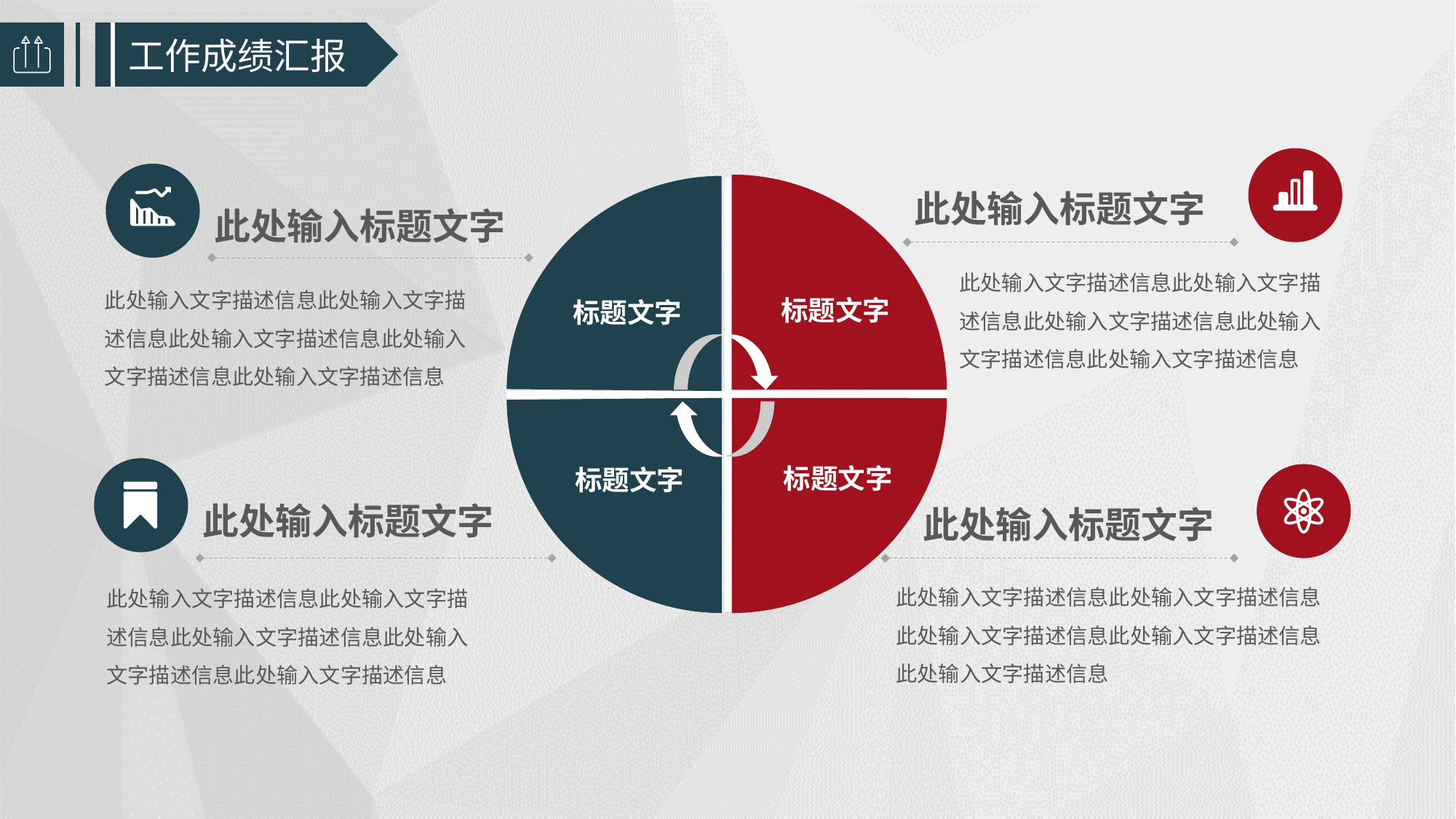

工作成绩汇报

此处输入标题文字

此处输入标题文字

此处输入文字描述信息此处输入文字描述信息此处输入文字描述信息此处输入文字描述信息此处输入文字描述信息
此处输入文字描述信息此处输入文字描述信息此处输入文字描述信息此处输入文字描述信息此处输入文字描述信息
标题文字
标题文字

标题文字
标题文字

此处输入标题文字

此处输入标题文字
此处输入文字描述信息此处输入文字描述信息此处输入文字描述信息此处输入文字描述信息此处输入文字描述信息
此处输入文字描述信息此处输入文字描述信息此处输入文字描述信息此处输入文字描述信息此处输入文字描述信息